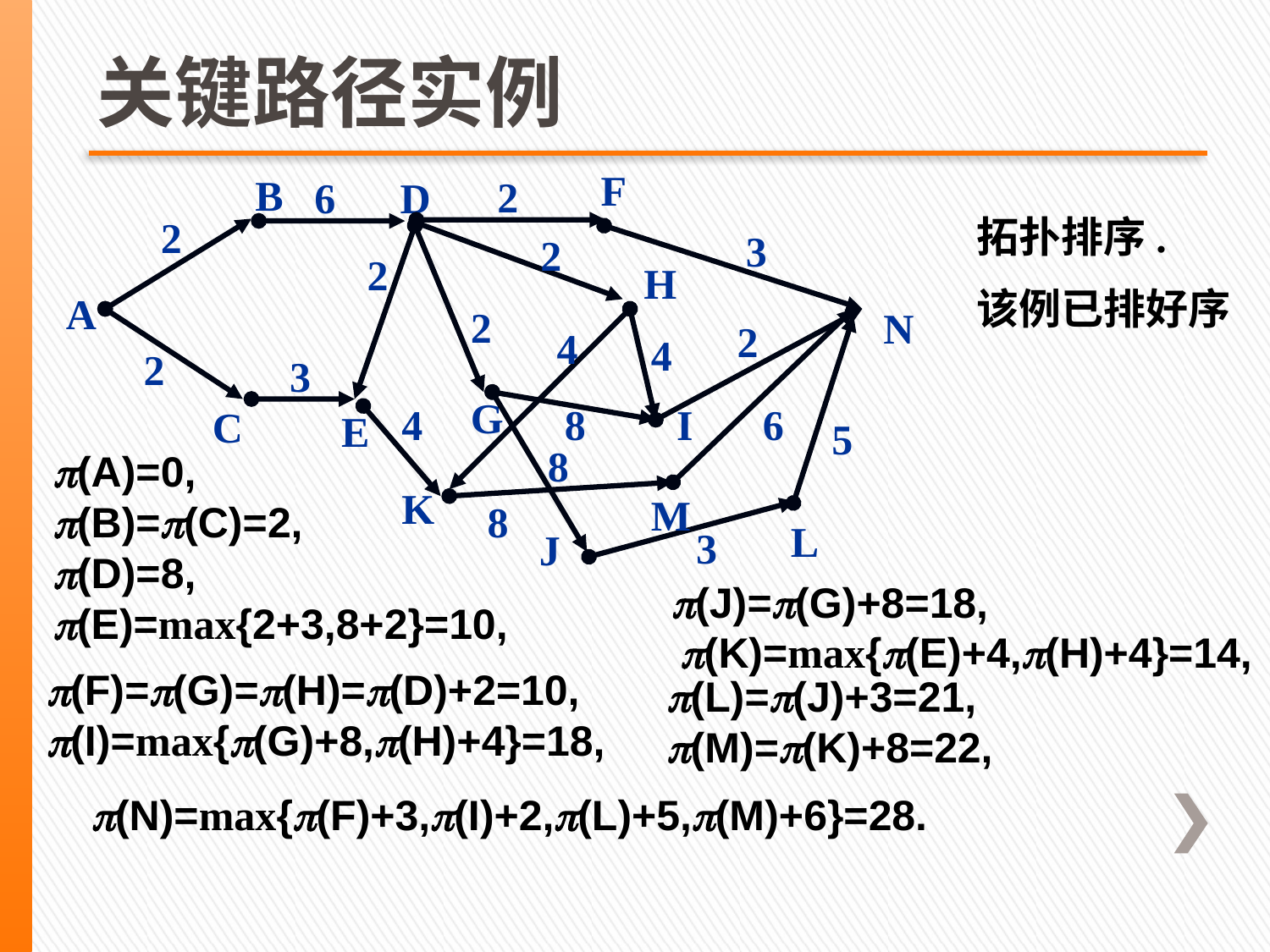

# 关键路径实例
F
2

B
6
D

2

3

N

2
H

2

2
G
A

2
C

4

4

2

6

5
3

E
4

K

8
I

8
J

M
8

L
3
拓扑排序.
该例已排好序
π(A)=0,
π(B)=π(C)=2,
π(D)=8,
π(E)=max{2+3,8+2}=10,
π(J)=π(G)+8=18,
π(K)=max{π(E)+4,π(H)+4}=14,
π(F)=π(G)=π(H)=π(D)+2=10,
π(I)=max{π(G)+8,π(H)+4}=18,
π(L)=π(J)+3=21,
π(M)=π(K)+8=22,
π(N)=max{π(F)+3,π(I)+2,π(L)+5,π(M)+6}=28.